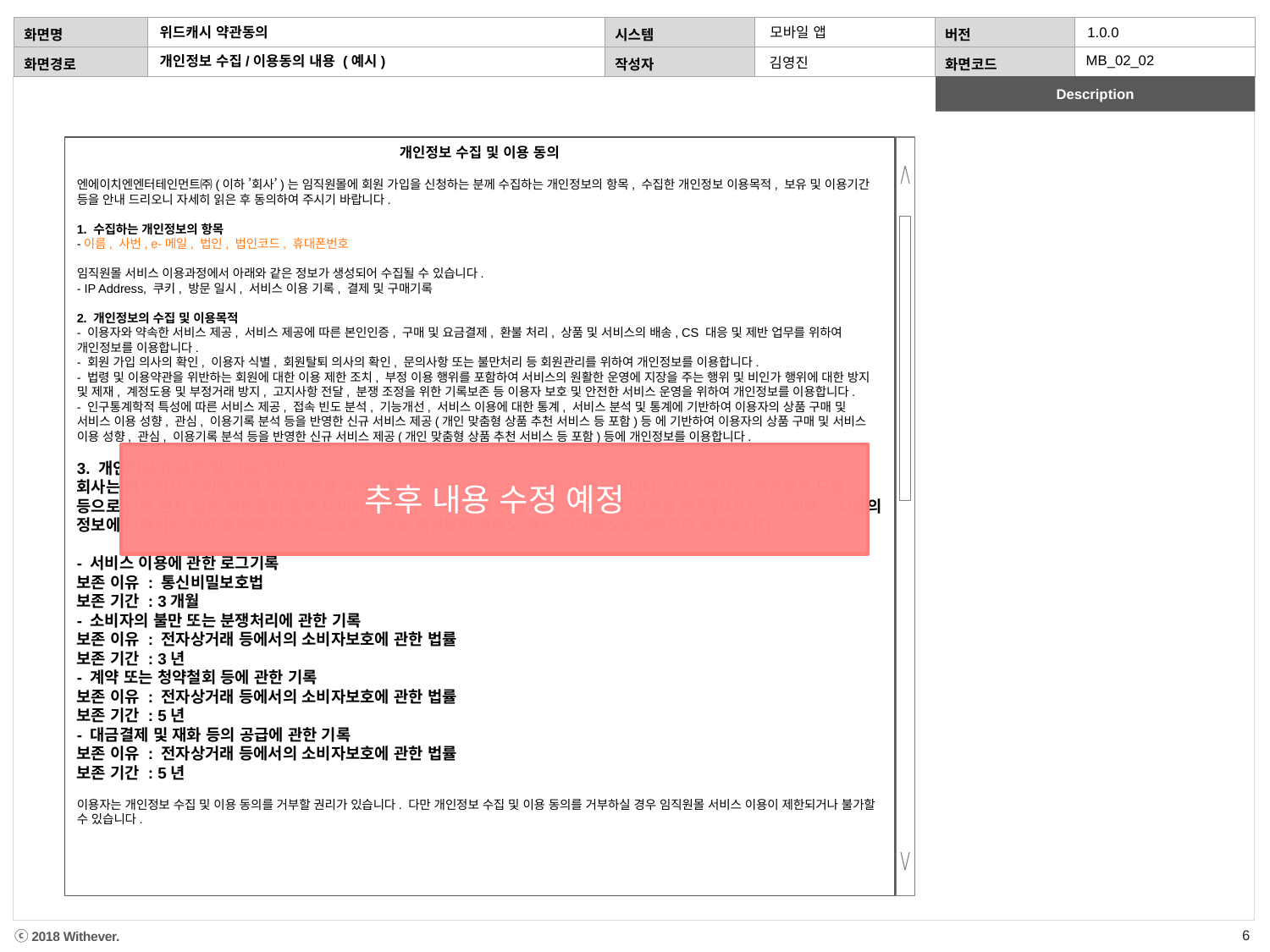

# 위드캐시 약관동의
모바일 앱
MB_02_02
개인정보 수집/이용동의 내용 (예시)
김영진

개인정보 수집 및 이용 동의

엔에이치엔엔터테인먼트㈜(이하 ’회사’)는 임직원몰에 회원 가입을 신청하는 분께 수집하는 개인정보의 항목, 수집한 개인정보 이용목적, 보유 및 이용기간 등을 안내 드리오니 자세히 읽은 후 동의하여 주시기 바랍니다.

1. 수집하는 개인정보의 항목
-이름, 사번, e-메일, 법인, 법인코드, 휴대폰번호

임직원몰 서비스 이용과정에서 아래와 같은 정보가 생성되어 수집될 수 있습니다.
- IP Address, 쿠키, 방문 일시, 서비스 이용 기록, 결제 및 구매기록

2. 개인정보의 수집 및 이용목적
- 이용자와 약속한 서비스 제공, 서비스 제공에 따른 본인인증, 구매 및 요금결제, 환불 처리, 상품 및 서비스의 배송, CS 대응 및 제반 업무를 위하여 개인정보를 이용합니다.
- 회원 가입 의사의 확인, 이용자 식별, 회원탈퇴 의사의 확인, 문의사항 또는 불만처리 등 회원관리를 위하여 개인정보를 이용합니다.
- 법령 및 이용약관을 위반하는 회원에 대한 이용 제한 조치, 부정 이용 행위를 포함하여 서비스의 원활한 운영에 지장을 주는 행위 및 비인가 행위에 대한 방지 및 제재, 계정도용 및 부정거래 방지, 고지사항 전달, 분쟁 조정을 위한 기록보존 등 이용자 보호 및 안전한 서비스 운영을 위하여 개인정보를 이용합니다.
- 인구통계학적 특성에 따른 서비스 제공, 접속 빈도 분석, 기능개선, 서비스 이용에 대한 통계, 서비스 분석 및 통계에 기반하여 이용자의 상품 구매 및 서비스 이용 성향, 관심, 이용기록 분석 등을 반영한 신규 서비스 제공(개인 맞춤형 상품 추천 서비스 등 포함)등 에 기반하여 이용자의 상품 구매 및 서비스 이용 성향, 관심, 이용기록 분석 등을 반영한 신규 서비스 제공(개인 맞춤형 상품 추천 서비스 등 포함)등에 개인정보를 이용합니다.

3. 개인정보의 보유 및 이용기간
회사는 원칙적으로 이용자의 개인정보를 회원탈퇴 시 또는 서비스 종료시까지 보관합니다. 단, 회사는 개인정보 도용 등으로 인한 원치 않는 회원탈퇴 등에 대비하기 위하여 회원탈퇴 요청 후 7일 간 개인정보를 보존합니다. 그 외에도 다음의 정보에 대해서는 관련 법령에 의한 정보보존 사유로 회원탈퇴 후에도 해당 기간에 도달할때까지 보존됩니다.

- 서비스 이용에 관한 로그기록
보존 이유 : 통신비밀보호법
보존 기간 : 3개월
- 소비자의 불만 또는 분쟁처리에 관한 기록
보존 이유 : 전자상거래 등에서의 소비자보호에 관한 법률
보존 기간 : 3년
- 계약 또는 청약철회 등에 관한 기록
보존 이유 : 전자상거래 등에서의 소비자보호에 관한 법률
보존 기간 : 5년
- 대금결제 및 재화 등의 공급에 관한 기록
보존 이유 : 전자상거래 등에서의 소비자보호에 관한 법률
보존 기간 : 5년

이용자는 개인정보 수집 및 이용 동의를 거부할 권리가 있습니다. 다만 개인정보 수집 및 이용 동의를 거부하실 경우 임직원몰 서비스 이용이 제한되거나 불가할 수 있습니다.

추후 내용 수정 예정